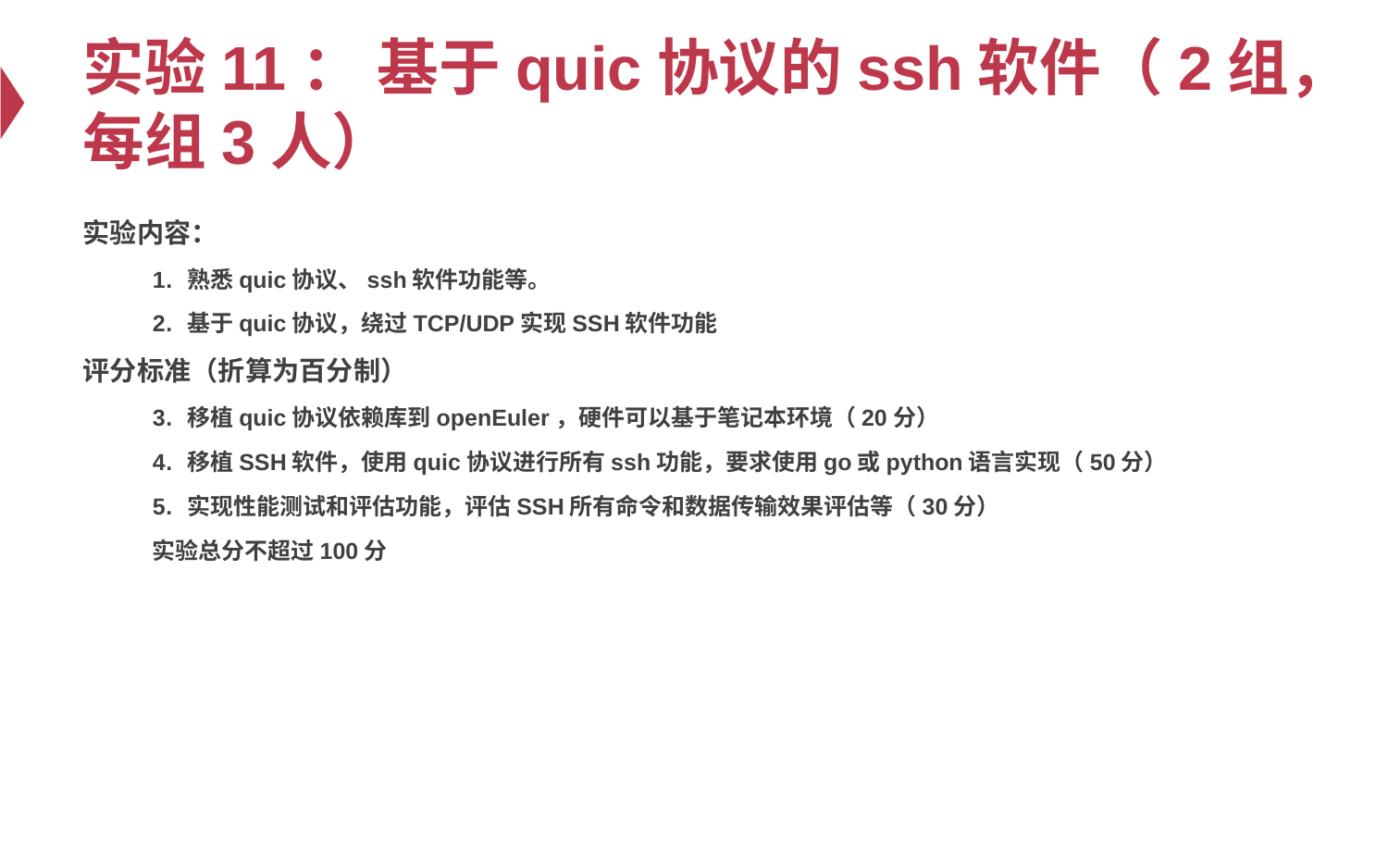

# 实验11： 基于quic协议的ssh软件（2组，每组3人）
实验内容：
熟悉quic协议、ssh软件功能等。
基于quic协议，绕过TCP/UDP实现SSH软件功能
评分标准（折算为百分制）
移植quic协议依赖库到openEuler，硬件可以基于笔记本环境（20分）
移植SSH软件，使用quic协议进行所有ssh功能，要求使用go或python语言实现（50分）
实现性能测试和评估功能，评估SSH所有命令和数据传输效果评估等（30分）
实验总分不超过100分